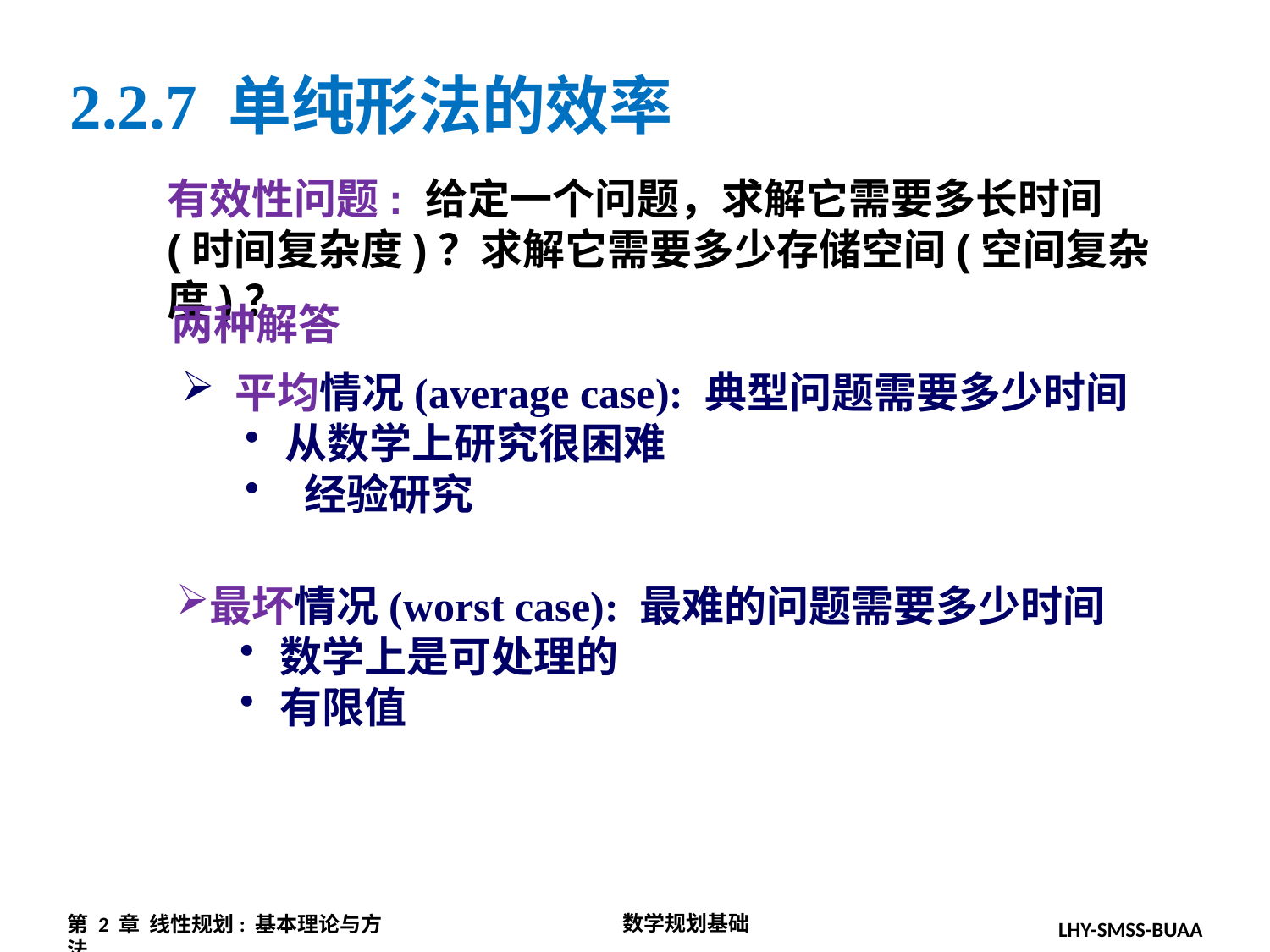

2.2.7 单纯形法的效率
有效性问题: 给定一个问题，求解它需要多长时间(时间复杂度)？求解它需要多少存储空间(空间复杂度)？
两种解答

 平均情况(average case): 典型问题需要多少时间
从数学上研究很困难
 经验研究

最坏情况(worst case): 最难的问题需要多少时间
数学上是可处理的
有限值